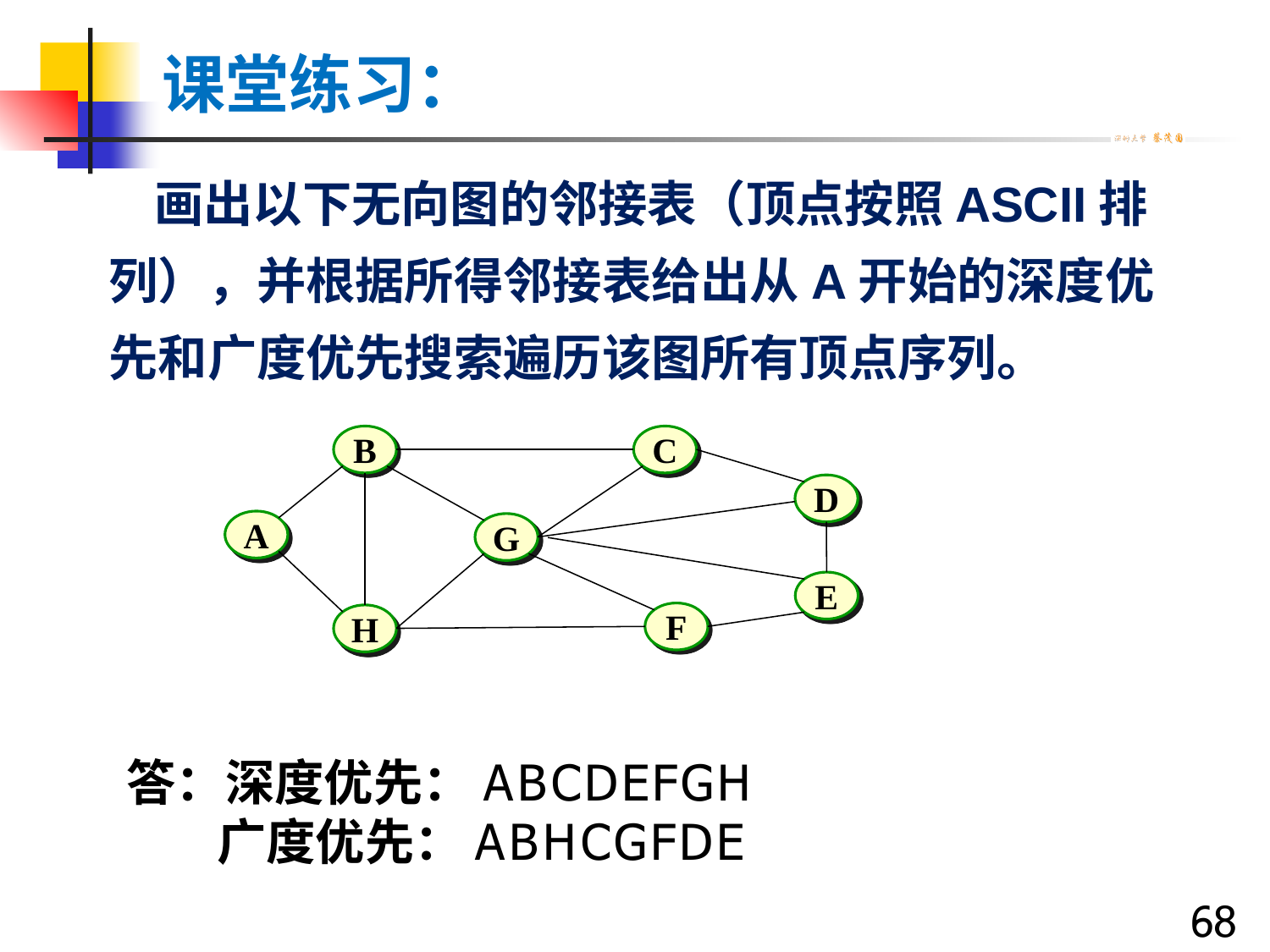

课堂练习：
   画出以下无向图的邻接表（顶点按照ASCII排列），并根据所得邻接表给出从A开始的深度优先和广度优先搜索遍历该图所有顶点序列。
C
B
D
A
G
E
F
H
答：深度优先：ABCDEFGH
       广度优先：ABHCGFDE
68